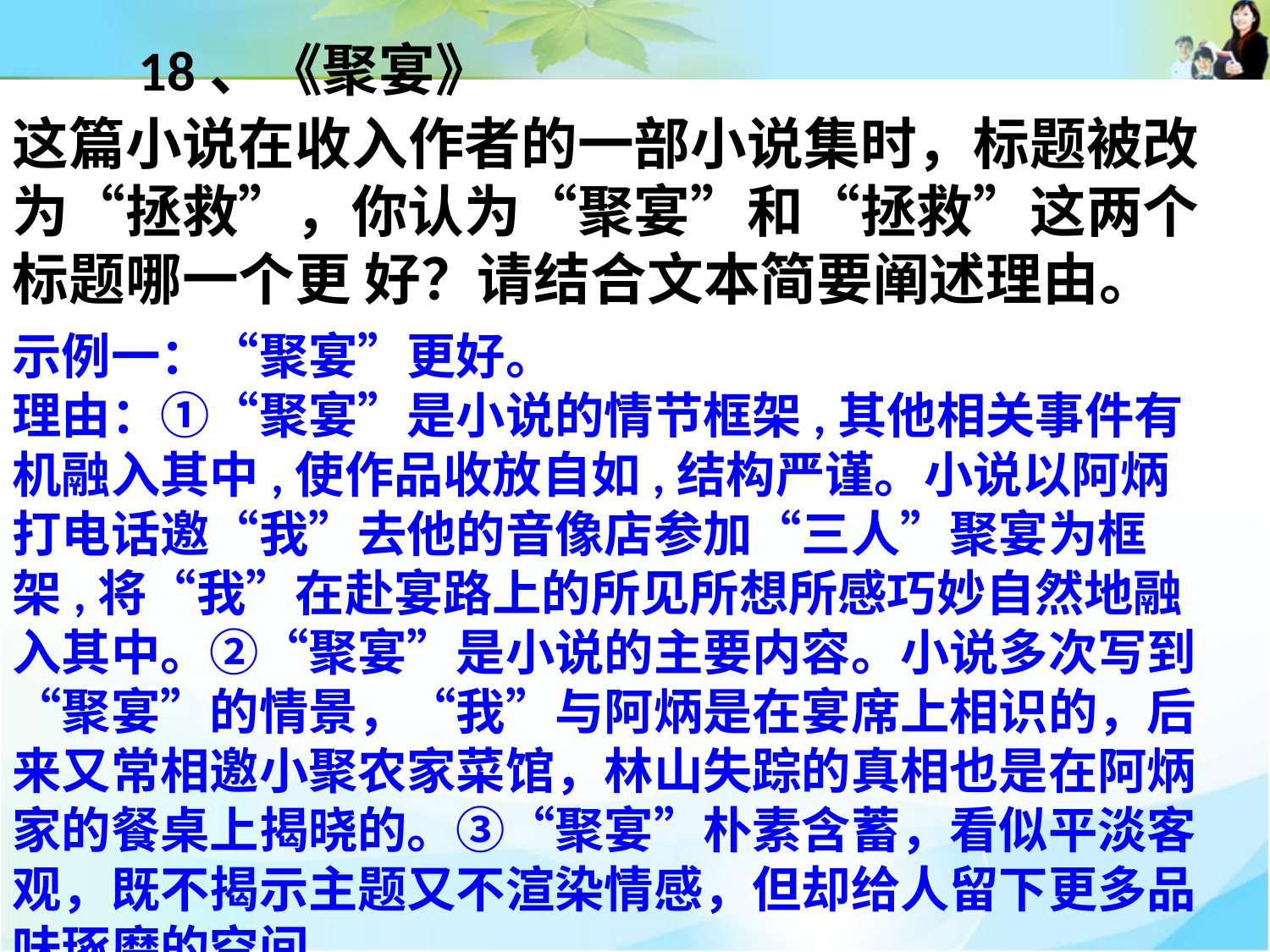

18、《聚宴》
这篇小说在收入作者的一部小说集时，标题被改为“拯救”，你认为“聚宴”和“拯救”这两个标题哪一个更 好？请结合文本简要阐述理由。
示例一：“聚宴”更好。
理由：①“聚宴”是小说的情节框架,其他相关事件有机融入其中,使作品收放自如,结构严谨。小说以阿炳打电话邀“我”去他的音像店参加“三人”聚宴为框架,将“我”在赴宴路上的所见所想所感巧妙自然地融入其中。②“聚宴”是小说的主要内容。小说多次写到“聚宴”的情景，“我”与阿炳是在宴席上相识的，后来又常相邀小聚农家菜馆，林山失踪的真相也是在阿炳家的餐桌上揭晓的。③“聚宴”朴素含蓄，看似平淡客观，既不揭示主题又不渲染情感，但却给人留下更多品味琢磨的空间。